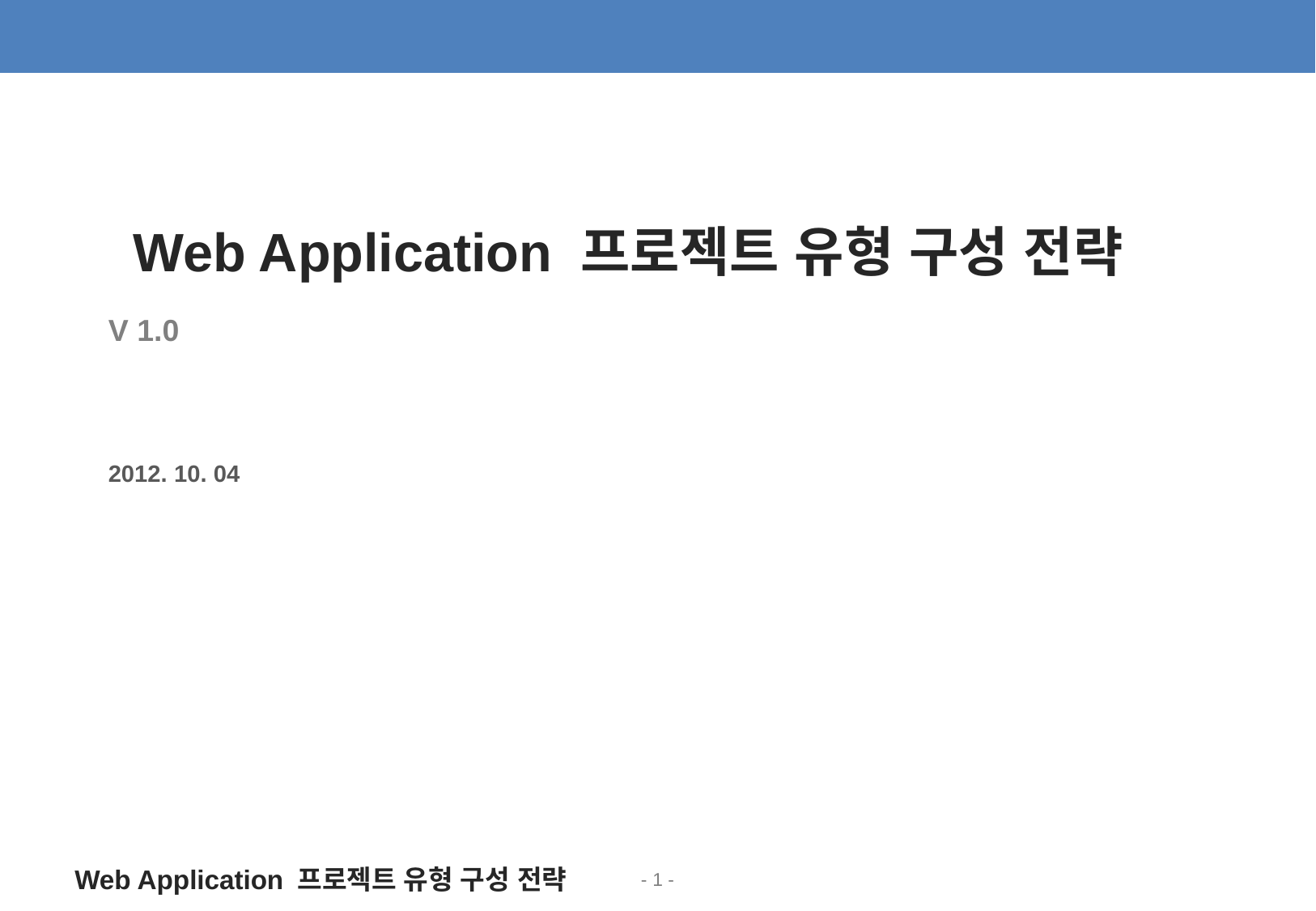

Web Application 프로젝트 유형 구성 전략
V 1.0
2012. 10. 04